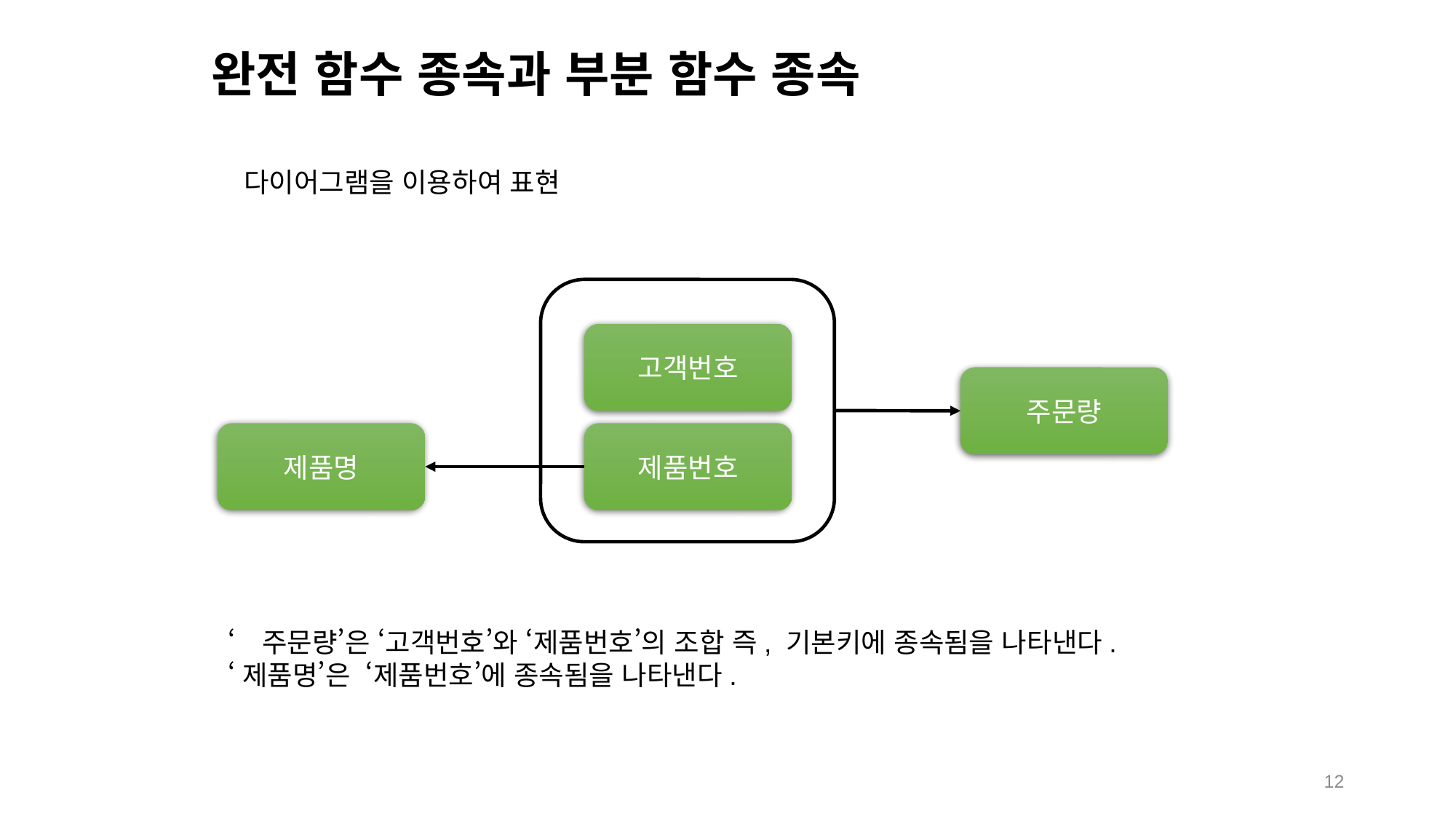

# 완전 함수 종속과 부분 함수 종속
다이어그램을 이용하여 표현

고객번호
주문량
제품명
제품번호
‘주문량’은 ‘고객번호’와 ‘제품번호’의 조합 즉, 기본키에 종속됨을 나타낸다.
‘제품명’은  ‘제품번호’에 종속됨을 나타낸다.
12